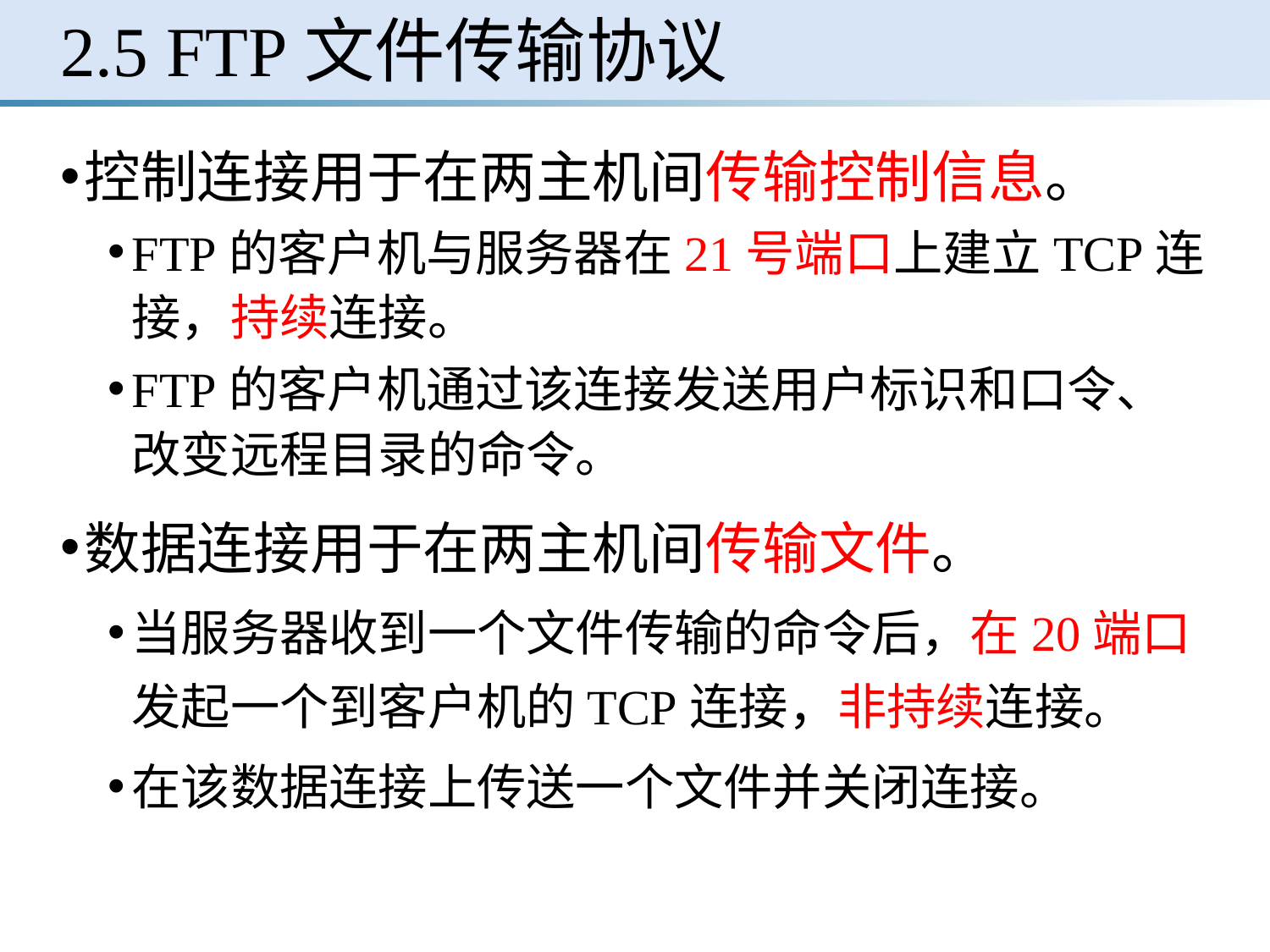

# 2.5 FTP文件传输协议
控制连接用于在两主机间传输控制信息。
FTP的客户机与服务器在21号端口上建立TCP连接，持续连接。
FTP的客户机通过该连接发送用户标识和口令、改变远程目录的命令。
数据连接用于在两主机间传输文件。
当服务器收到一个文件传输的命令后，在20端口发起一个到客户机的TCP连接，非持续连接。
在该数据连接上传送一个文件并关闭连接。